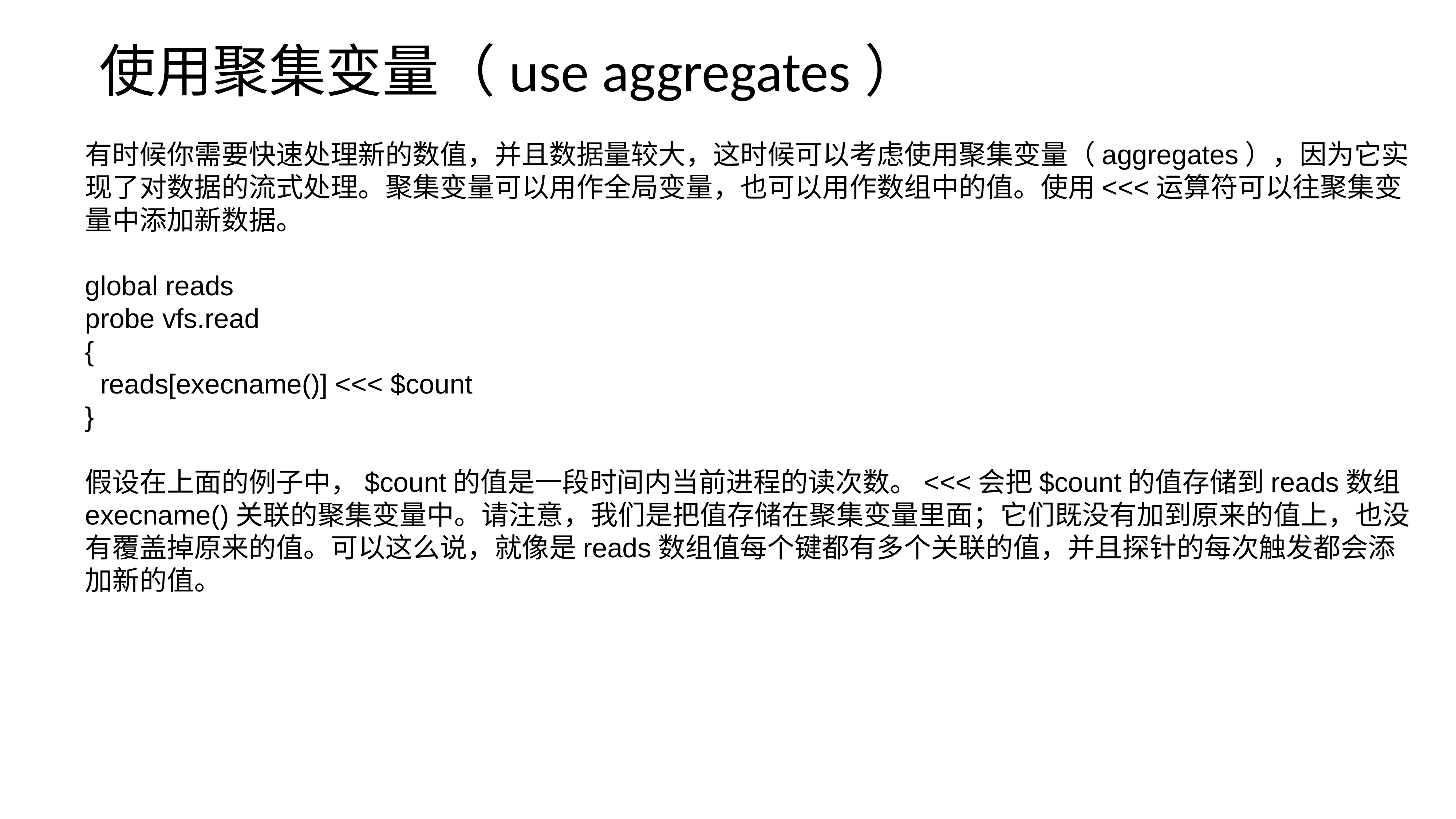

使用聚集变量（use aggregates）
有时候你需要快速处理新的数值，并且数据量较大，这时候可以考虑使用聚集变量（aggregates），因为它实现了对数据的流式处理。聚集变量可以用作全局变量，也可以用作数组中的值。使用<<<运算符可以往聚集变量中添加新数据。

global reads
probe vfs.read
{
  reads[execname()] <<< $count
}

假设在上面的例子中，$count的值是一段时间内当前进程的读次数。<<<会把$count的值存储到reads数组execname()关联的聚集变量中。请注意，我们是把值存储在聚集变量里面；它们既没有加到原来的值上，也没有覆盖掉原来的值。可以这么说，就像是reads数组值每个键都有多个关联的值，并且探针的每次触发都会添加新的值。